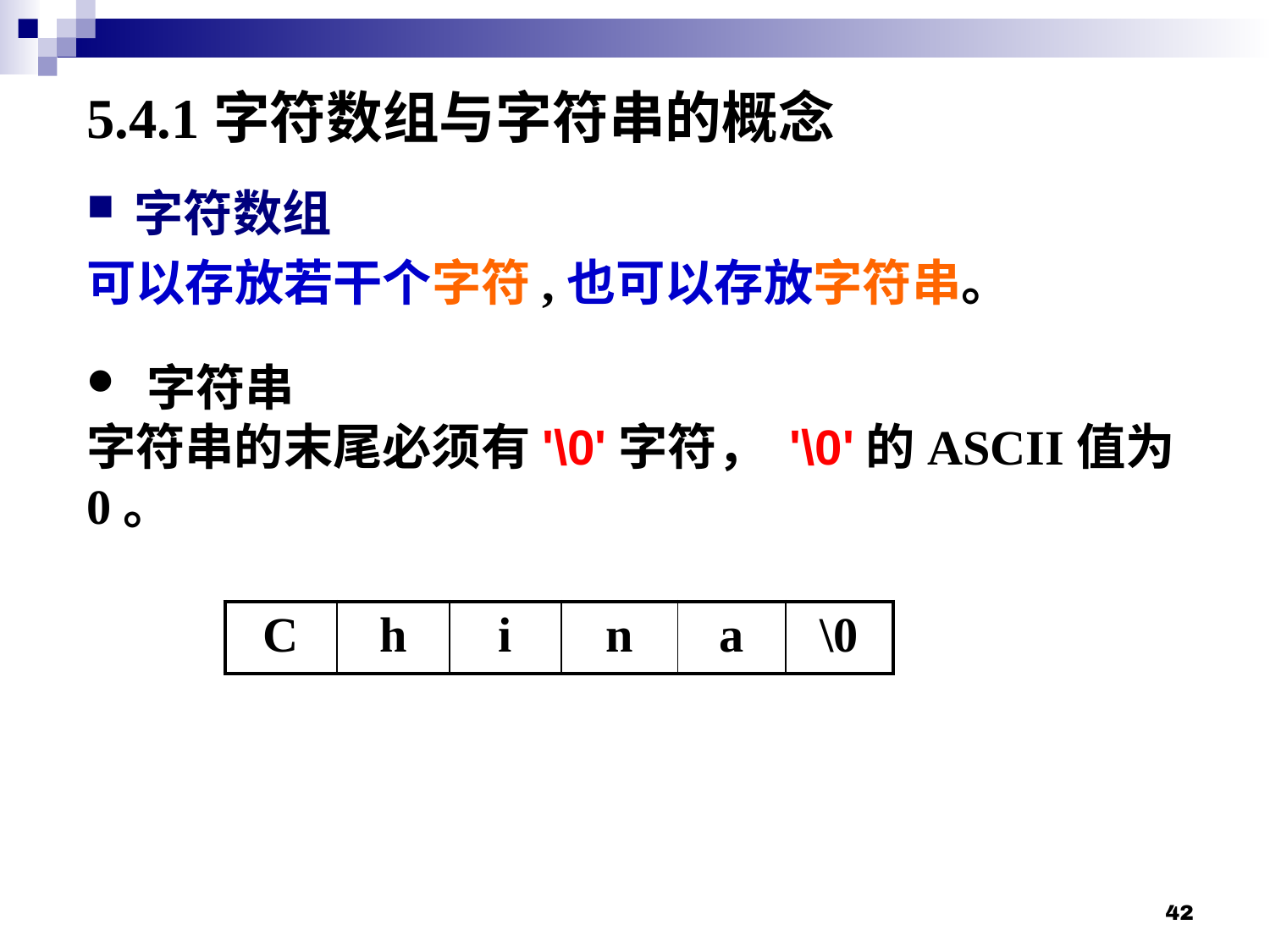

5.4.1字符数组与字符串的概念
字符数组
可以存放若干个字符,也可以存放字符串。
 字符串
字符串的末尾必须有'\0'字符， '\0'的ASCII值为0。
| C | h | i | n | a | \0 |
| --- | --- | --- | --- | --- | --- |
42